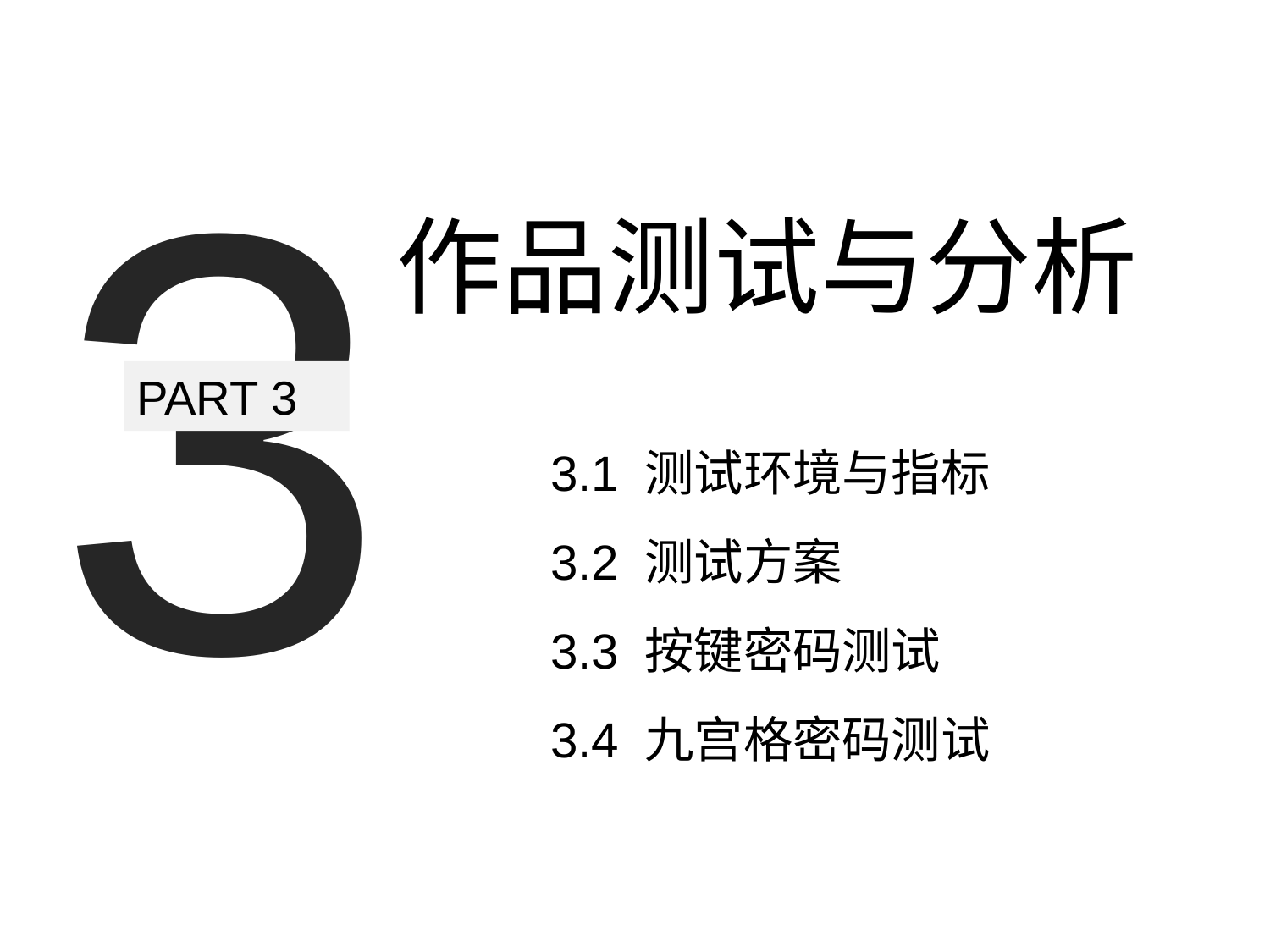

3
PART 3
作品测试与分析
3.1 测试环境与指标
3.2 测试方案
3.3 按键密码测试
3.4 九宫格密码测试